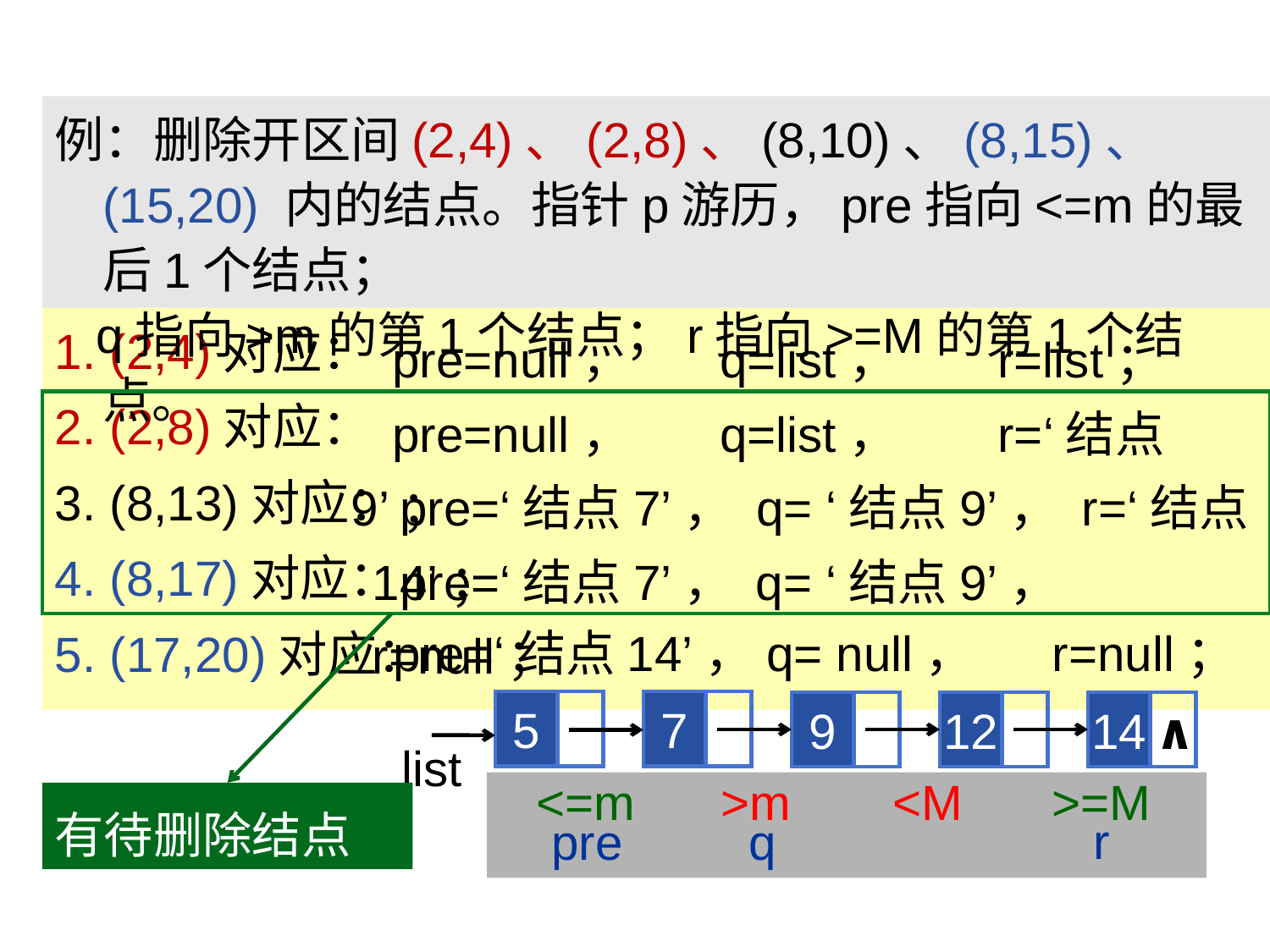

例：删除开区间(2,4)、(2,8)、(8,10)、(8,15)、(15,20) 内的结点。指针p游历，pre指向<=m的最后1个结点；
   q指向>m的第1个结点；r指向>=M的第1个结点。
1. (2,4)对应：
2. (2,8)对应：
3. (8,13)对应：
4. (8,17)对应：
5. (17,20)对应：
   pre=null，       q=list，        r=list；
   pre=null，       q=list，        r=‘结点9’；

  pre=‘结点7’， q= ‘结点9’， r=‘结点14’；
  pre=‘结点7’， q= ‘结点9’， r=null；
pre=‘结点14’，q= null，      r=null；
5

7

9

12

14
 ∧
list
 <=m
 >m
<M
>=M

有待删除结点
r
pre
q